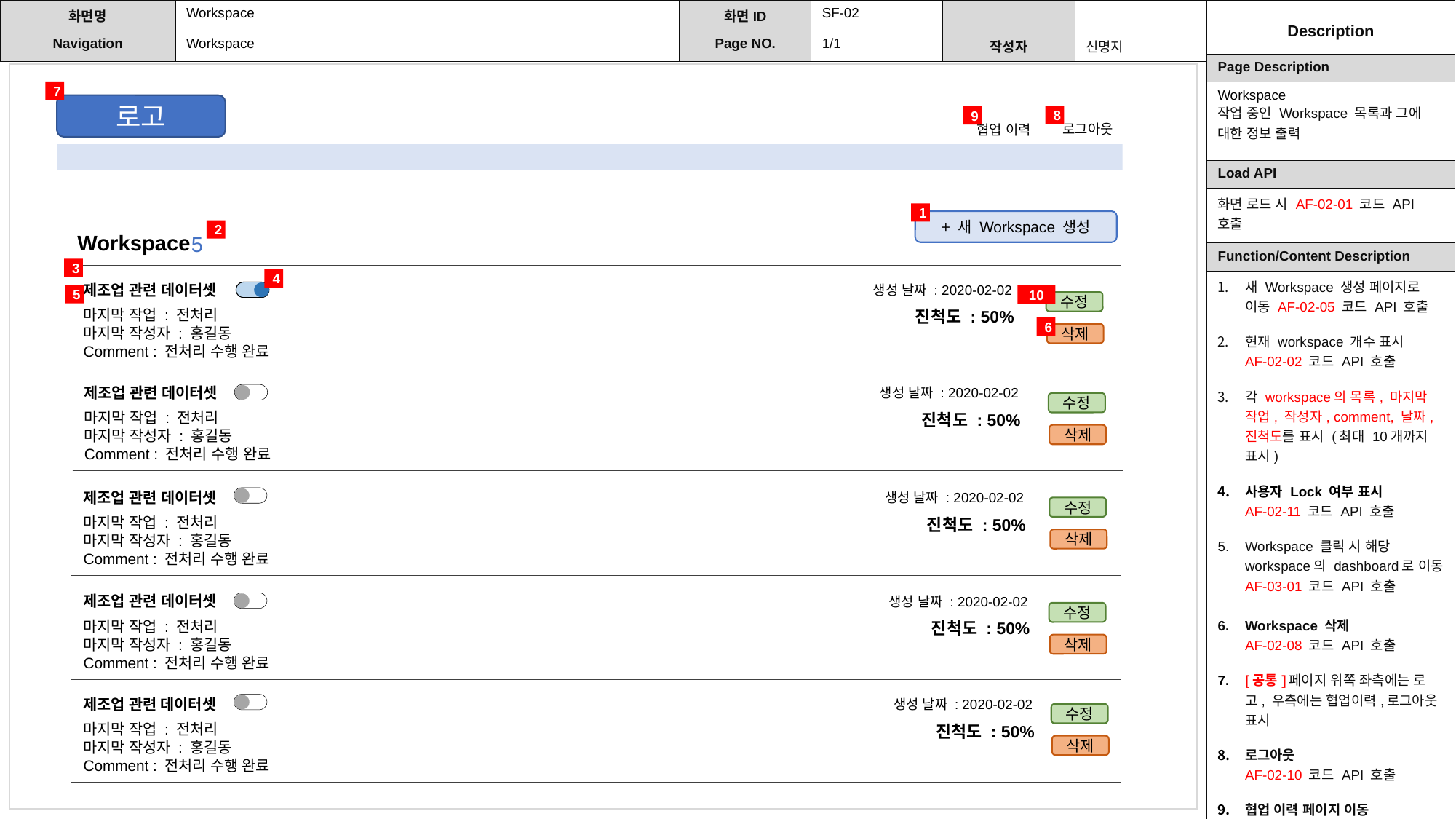

| 화면명 | Workspace | 화면ID | SF-02 |  |  | Description |
| --- | --- | --- | --- | --- | --- | --- |
| Navigation | Workspace | Page NO. | 1/1 | 작성자 | 신명지 |  |
| Page Description |
| --- |
| Workspace 작업 중인 Workspace 목록과 그에 대한 정보 출력 |
| Load API |
| 화면 로드 시 AF-02-01 코드 API 호출 |
| Function/Content Description |
| 새 Workspace 생성 페이지로 이동 AF-02-05 코드 API 호출 현재 workspace 개수 표시 AF-02-02 코드 API 호출 각 workspace의 목록, 마지막 작업, 작성자, comment, 날짜, 진척도를 표시 (최대 10개까지 표시) 사용자 Lock 여부 표시 AF-02-11 코드 API 호출 Workspace 클릭 시 해당 workspace의 dashboard로 이동 AF-03-01 코드 API 호출 Workspace 삭제 AF-02-08 코드 API 호출 [공통]페이지 위쪽 좌측에는 로고, 우측에는 협업이력,로그아웃 표시 로그아웃 AF-02-10 코드 API 호출 협업 이력 페이지 이동 AF-02-09 코드 API 호출 Workspace 수정 화면으로 이동 AF-02-03 |

7
로고
8
9
로그아웃
협업 이력

1
+ 새 Workspace 생성
2
Workspace
5
3
4
제조업 관련 데이터셋
생성 날짜 : 2020-02-02

수정
마지막 작업 : 전처리
마지막 작성자 : 홍길동
Comment : 전처리 수행 완료
진척도 : 50%
6
삭제
제조업 관련 데이터셋
생성 날짜 : 2020-02-02

마지막 작업 : 전처리
마지막 작성자 : 홍길동
Comment : 전처리 수행 완료
진척도 : 50%
제조업 관련 데이터셋
생성 날짜 : 2020-02-02

마지막 작업 : 전처리
마지막 작성자 : 홍길동
Comment : 전처리 수행 완료
진척도 : 50%
제조업 관련 데이터셋
생성 날짜 : 2020-02-02

마지막 작업 : 전처리
마지막 작성자 : 홍길동
Comment : 전처리 수행 완료
진척도 : 50%
제조업 관련 데이터셋
생성 날짜 : 2020-02-02

마지막 작업 : 전처리
마지막 작성자 : 홍길동
Comment : 전처리 수행 완료
진척도 : 50%
5
10
수정
삭제
수정
삭제
수정
삭제
수정
삭제